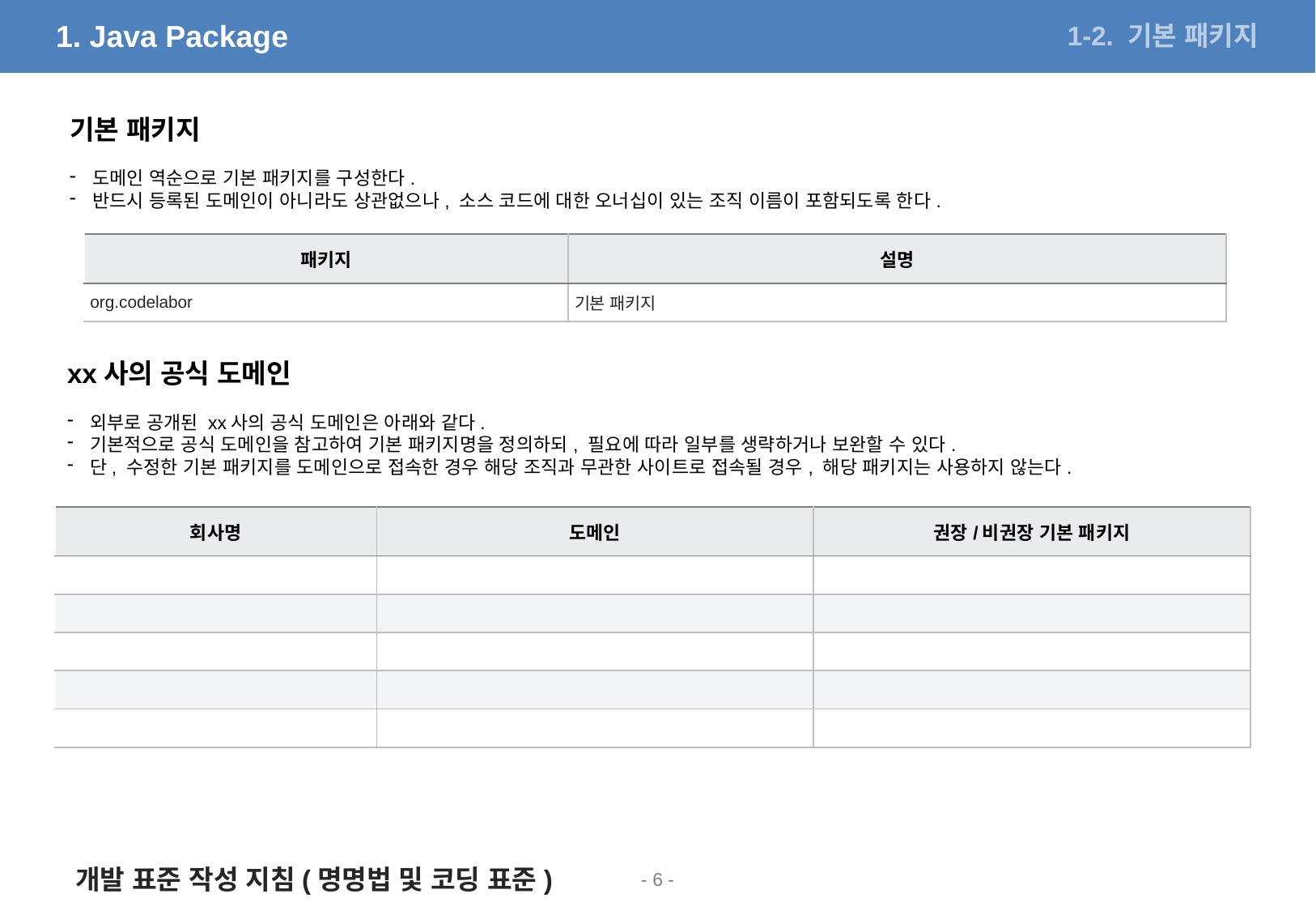

1. Java Package
1-2. 기본 패키지
기본 패키지

도메인 역순으로 기본 패키지를 구성한다.
반드시 등록된 도메인이 아니라도 상관없으나, 소스 코드에 대한 오너십이 있는 조직 이름이 포함되도록 한다.
| 패키지 | 설명 |
| --- | --- |
| org.codelabor | 기본 패키지 |
xx사의 공식 도메인

외부로 공개된 xx사의 공식 도메인은 아래와 같다.
기본적으로 공식 도메인을 참고하여 기본 패키지명을 정의하되, 필요에 따라 일부를 생략하거나 보완할 수 있다.
단, 수정한 기본 패키지를 도메인으로 접속한 경우 해당 조직과 무관한 사이트로 접속될 경우, 해당 패키지는 사용하지 않는다.
| 회사명 | 도메인 | 권장/비권장 기본 패키지 |
| --- | --- | --- |
|  |  |  |
|  |  |  |
|  |  |  |
|  |  |  |
|  |  |  |